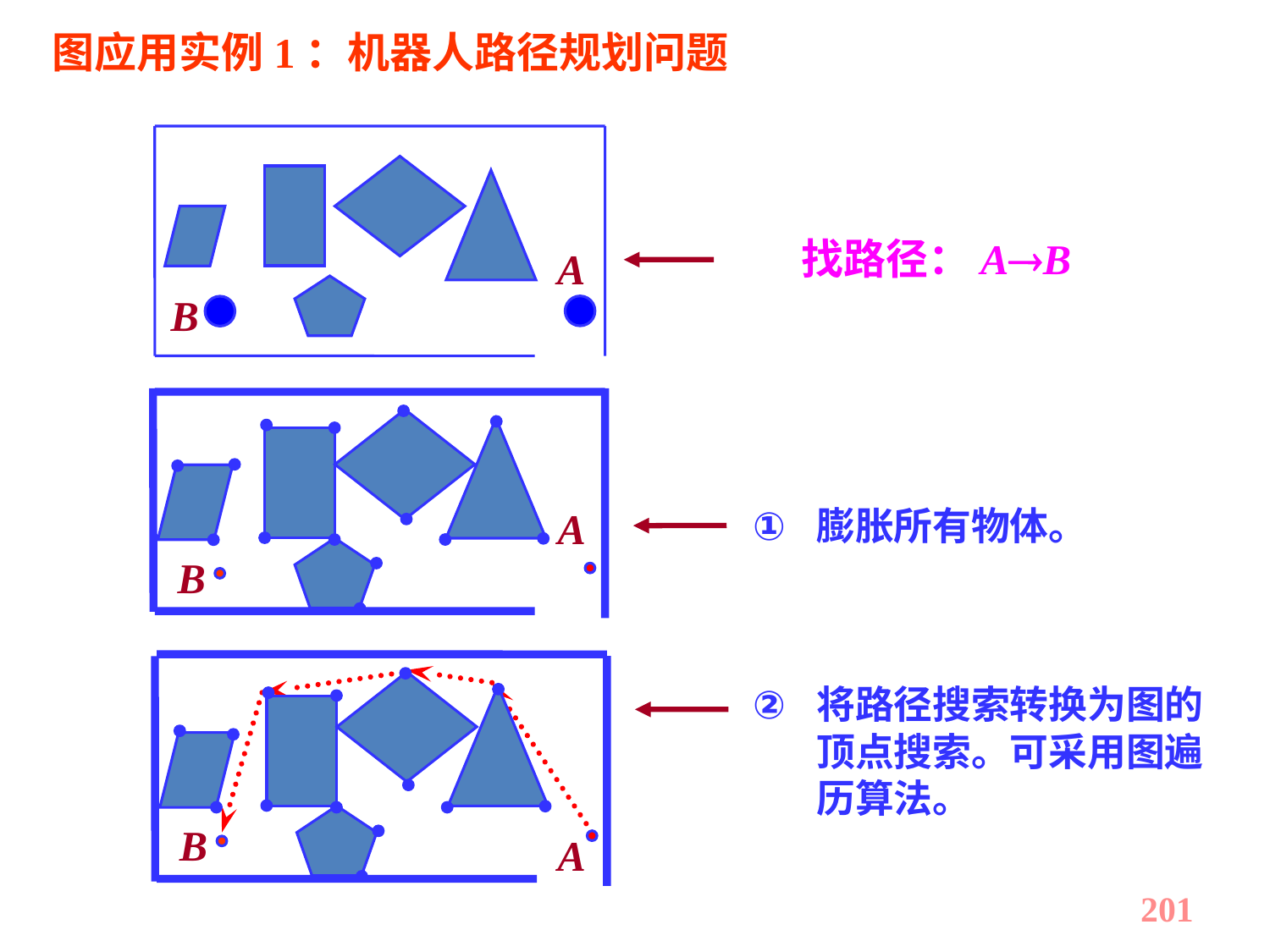

图应用实例1：机器人路径规划问题

A

B

找路径：A→B

A

B

膨胀所有物体。

B
A

将路径搜索转换为图的顶点搜索。可采用图遍历算法。

201